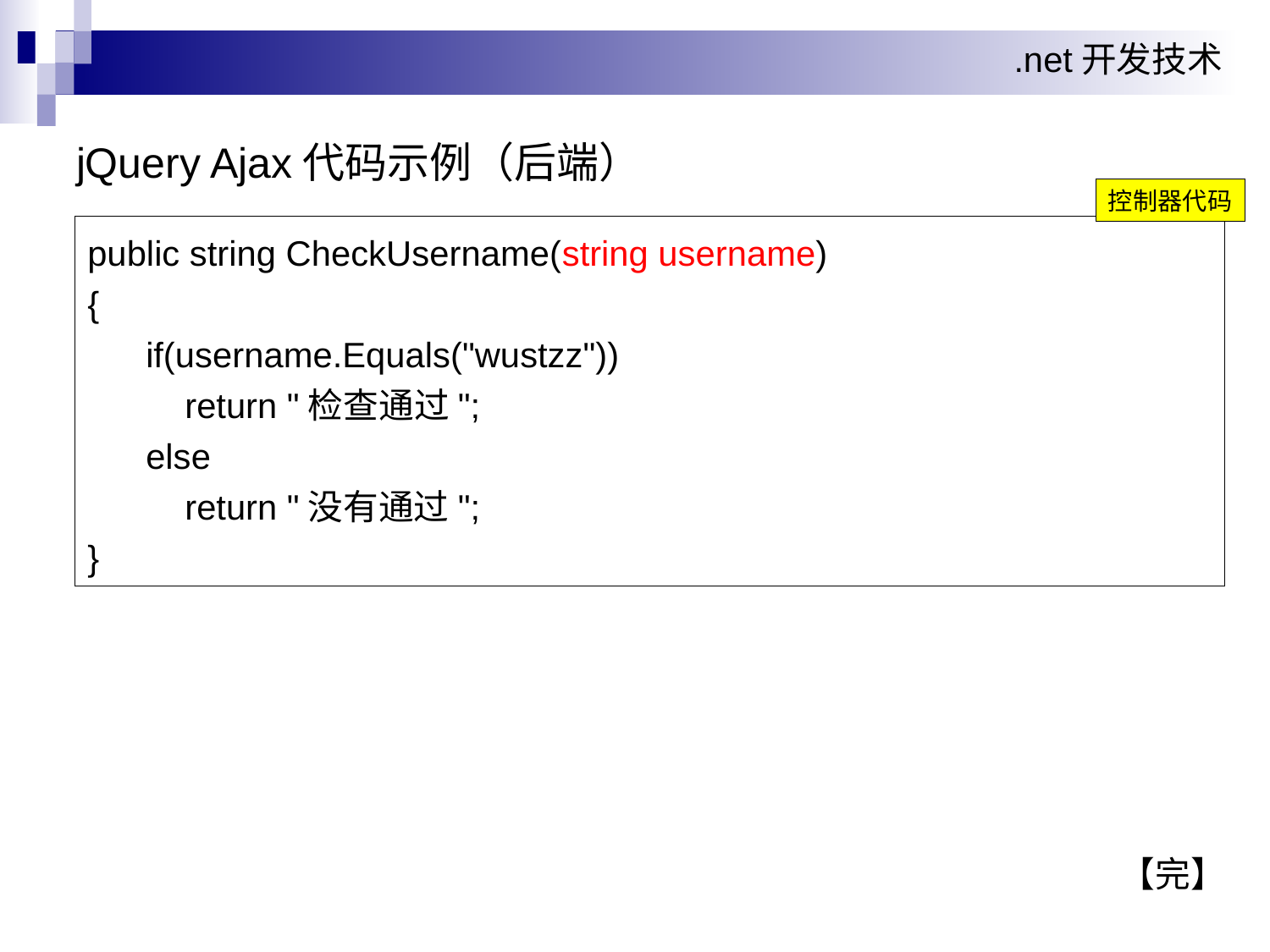

# jQuery Ajax代码示例（后端）
控制器代码
public string CheckUsername(string username)
{
      if(username.Equals("wustzz"))
          return "检查通过";
      else
          return "没有通过";
}
【完】